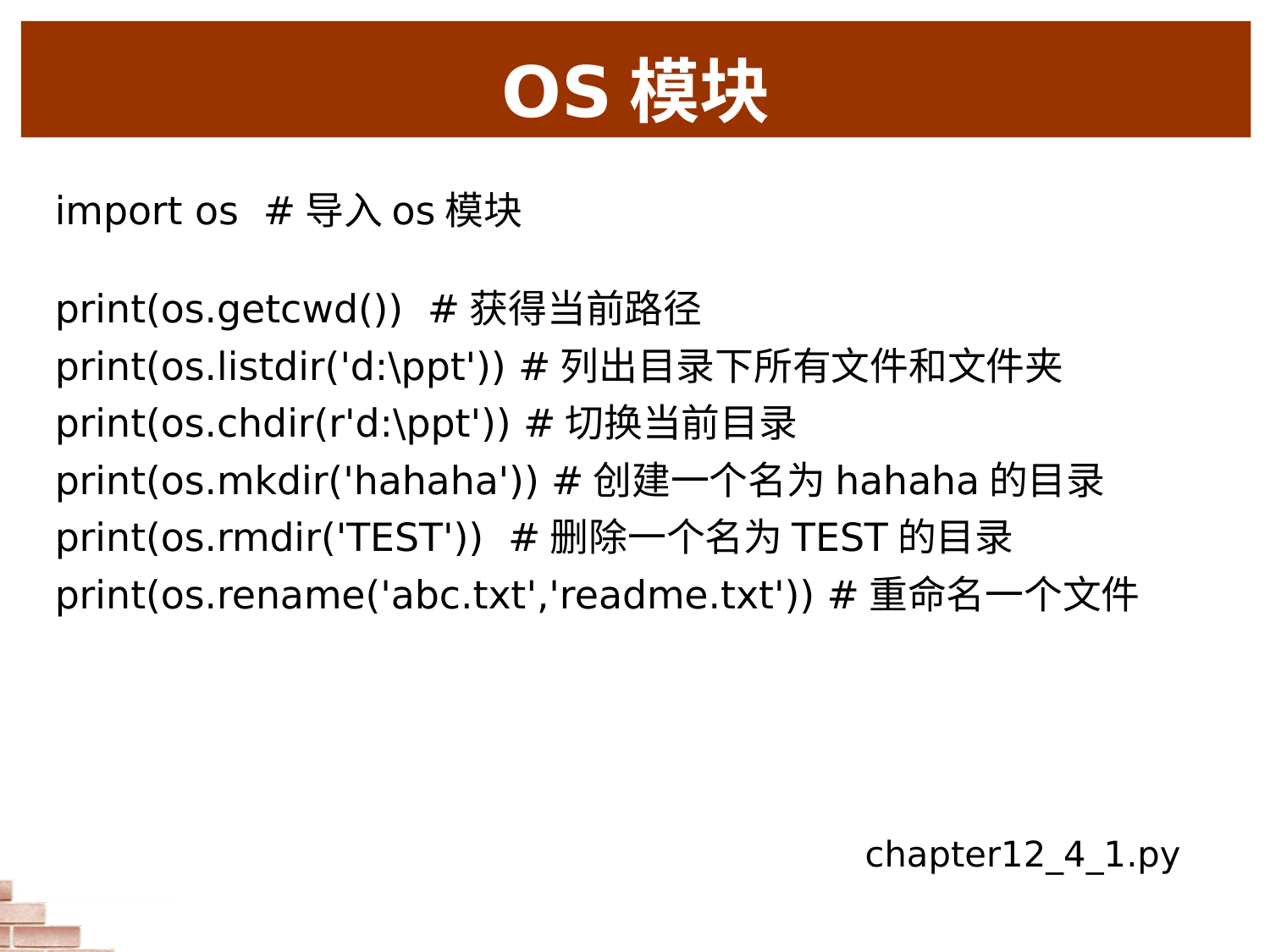

# OS模块
import os  #导入os模块

print(os.getcwd())  #获得当前路径
print(os.listdir('d:\ppt')) #列出目录下所有文件和文件夹
print(os.chdir(r'd:\ppt')) #切换当前目录
print(os.mkdir('hahaha')) #创建一个名为hahaha的目录
print(os.rmdir('TEST'))  #删除一个名为TEST的目录
print(os.rename('abc.txt','readme.txt')) #重命名一个文件
chapter12_4_1.py